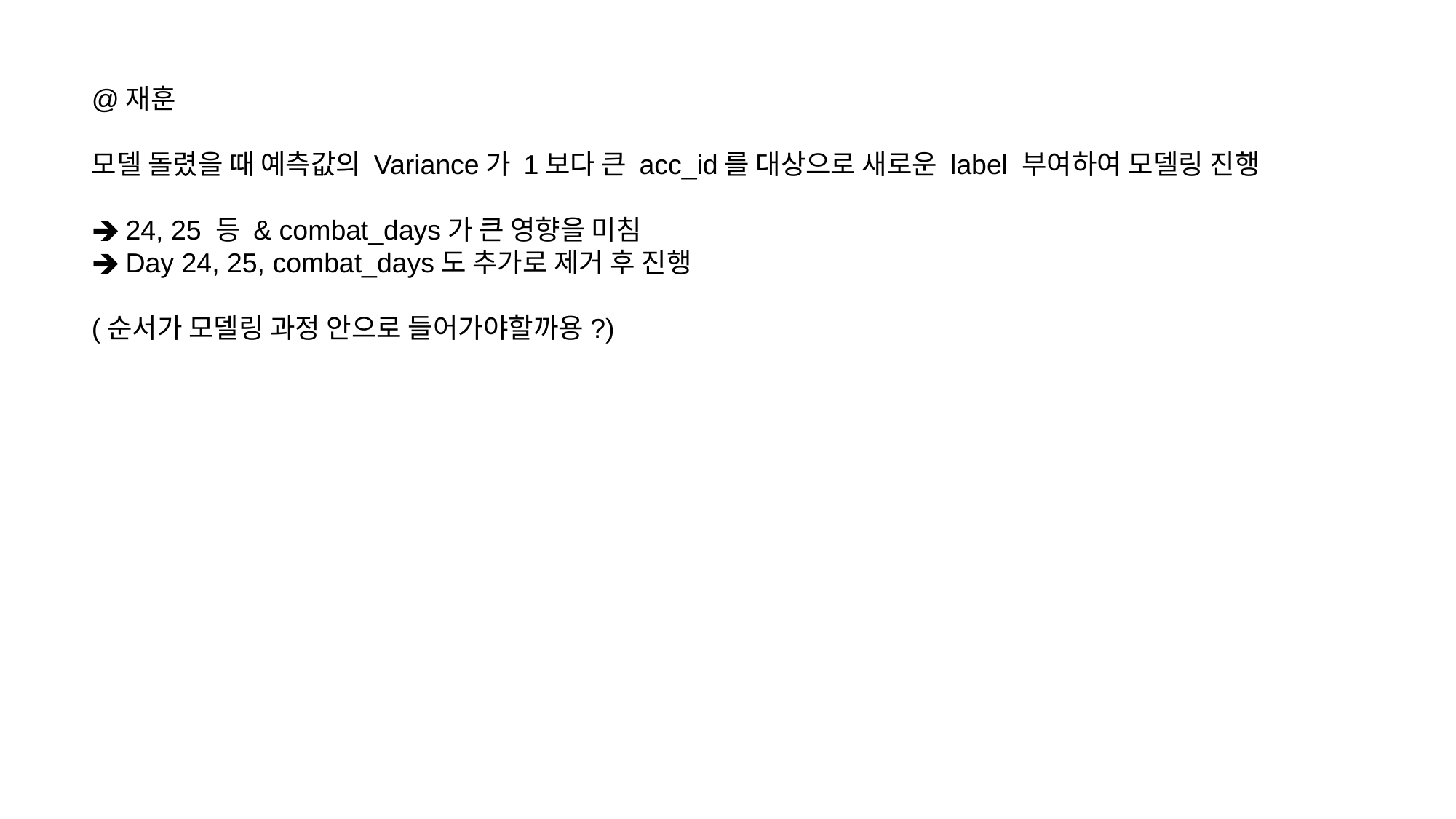

@재훈

모델 돌렸을 때 예측값의 Variance가 1보다 큰 acc_id를 대상으로 새로운 label 부여하여 모델링 진행

24, 25 등 & combat_days가 큰 영향을 미침
Day 24, 25, combat_days도 추가로 제거 후 진행

(순서가 모델링 과정 안으로 들어가야할까용?)